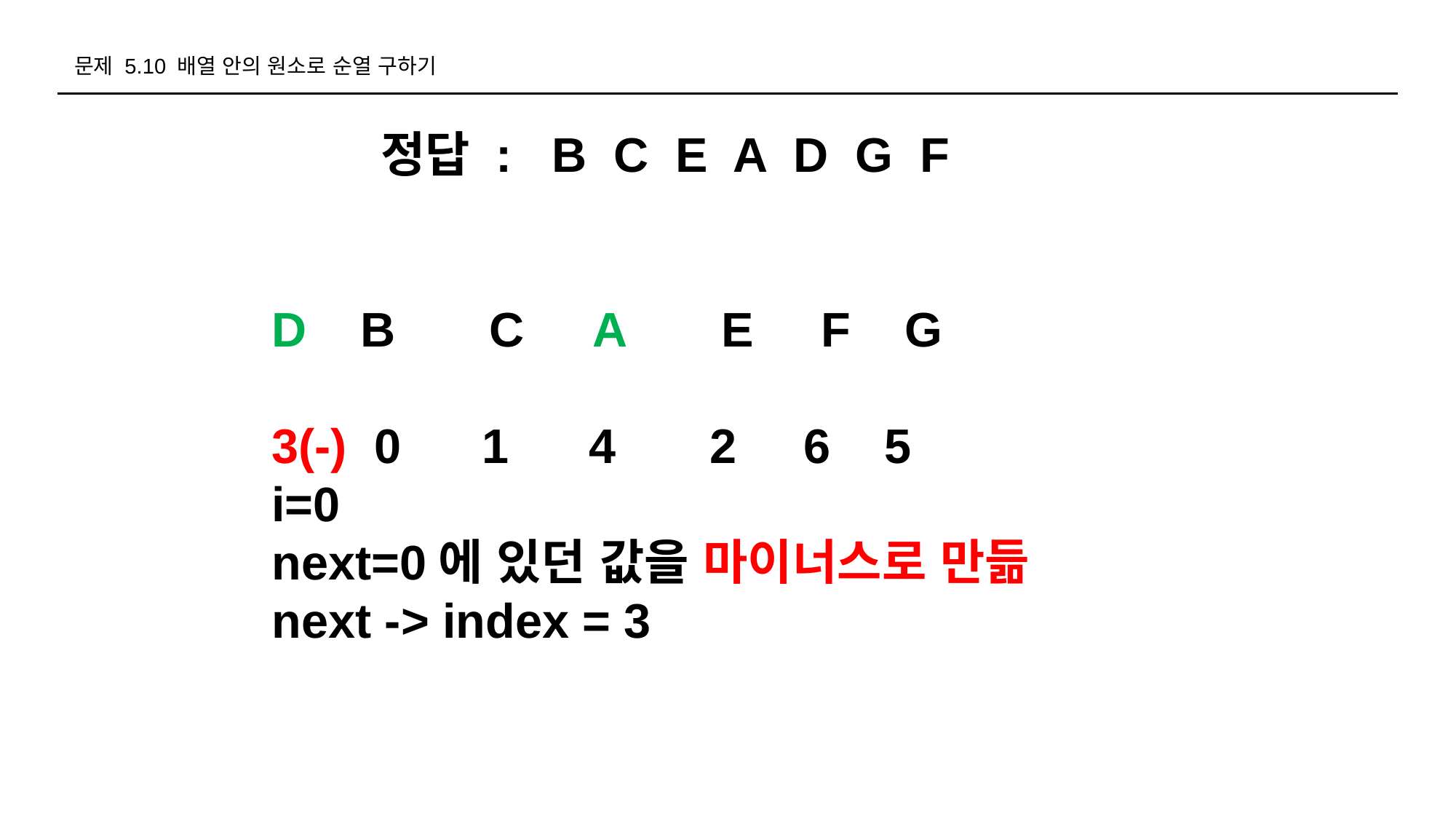

문제 5.10 배열 안의 원소로 순열 구하기
			정답 :   B  C  E  A  D  G  F

		D    B       C     A       E     F    G

		3(-)  0      1      4       2     6    5
		i=0
		next=0에 있던 값을 마이너스로 만듦
		next -> index = 3